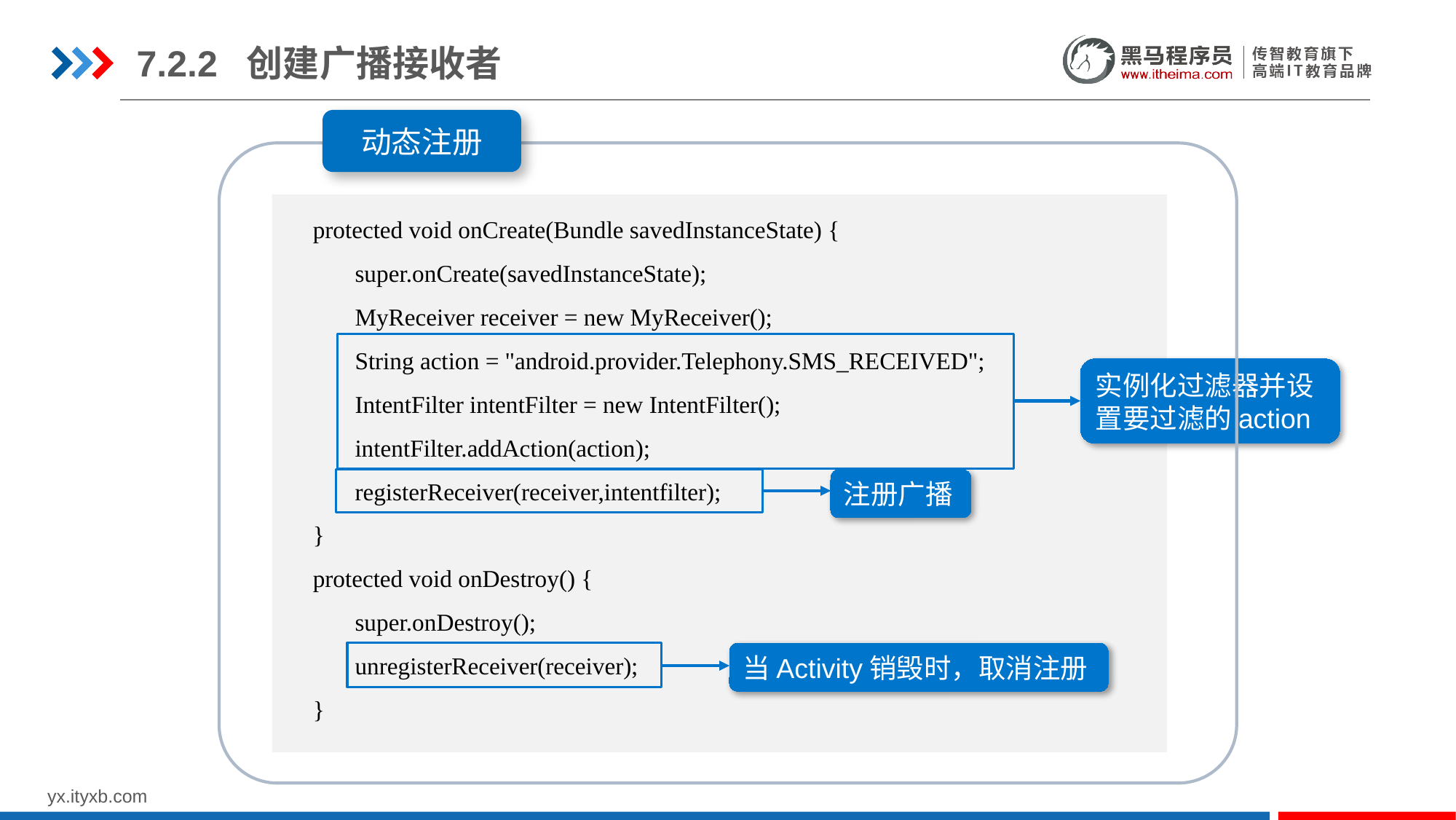

7.2.2  创建广播接收者
动态注册

     protected void onCreate(Bundle savedInstanceState) {
            super.onCreate(savedInstanceState);
            MyReceiver receiver = new MyReceiver();
            String action = "android.provider.Telephony.SMS_RECEIVED";
            IntentFilter intentFilter = new IntentFilter();
            intentFilter.addAction(action);
            registerReceiver(receiver,intentfilter);
     }
     protected void onDestroy() {
            super.onDestroy();
            unregisterReceiver(receiver);
     }

实例化过滤器并设置要过滤的action

注册广播
当Activity销毁时，取消注册